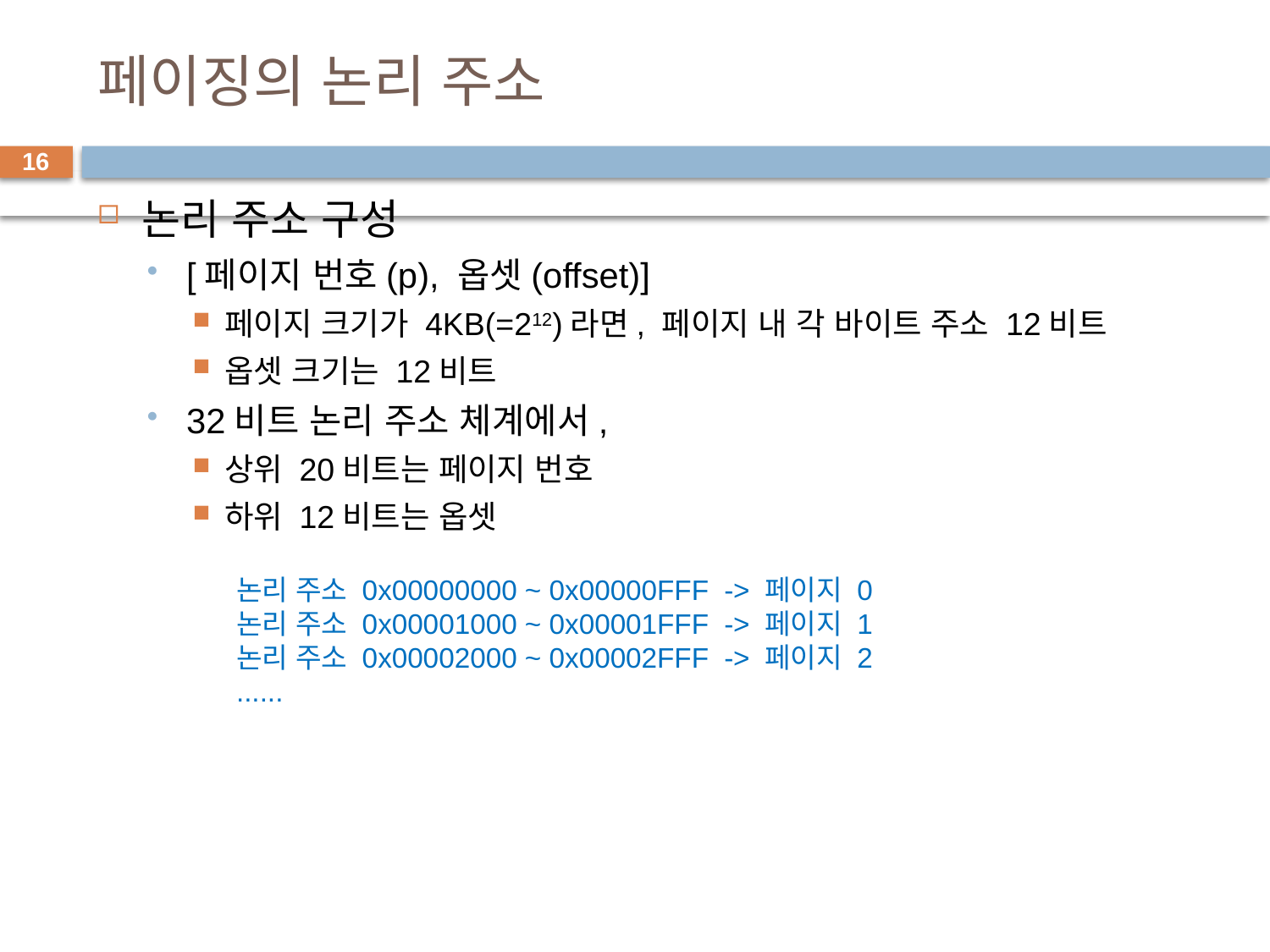

# 페이징의 논리 주소
16
논리 주소 구성
[페이지 번호(p), 옵셋(offset)]
페이지 크기가 4KB(=212)라면, 페이지 내 각 바이트 주소 12비트
옵셋 크기는 12비트
32비트 논리 주소 체계에서,
상위 20비트는 페이지 번호
하위 12비트는 옵셋
논리 주소 0x00000000 ~ 0x00000FFF  -> 페이지 0
논리 주소 0x00001000 ~ 0x00001FFF  -> 페이지 1
논리 주소 0x00002000 ~ 0x00002FFF  -> 페이지 2
......